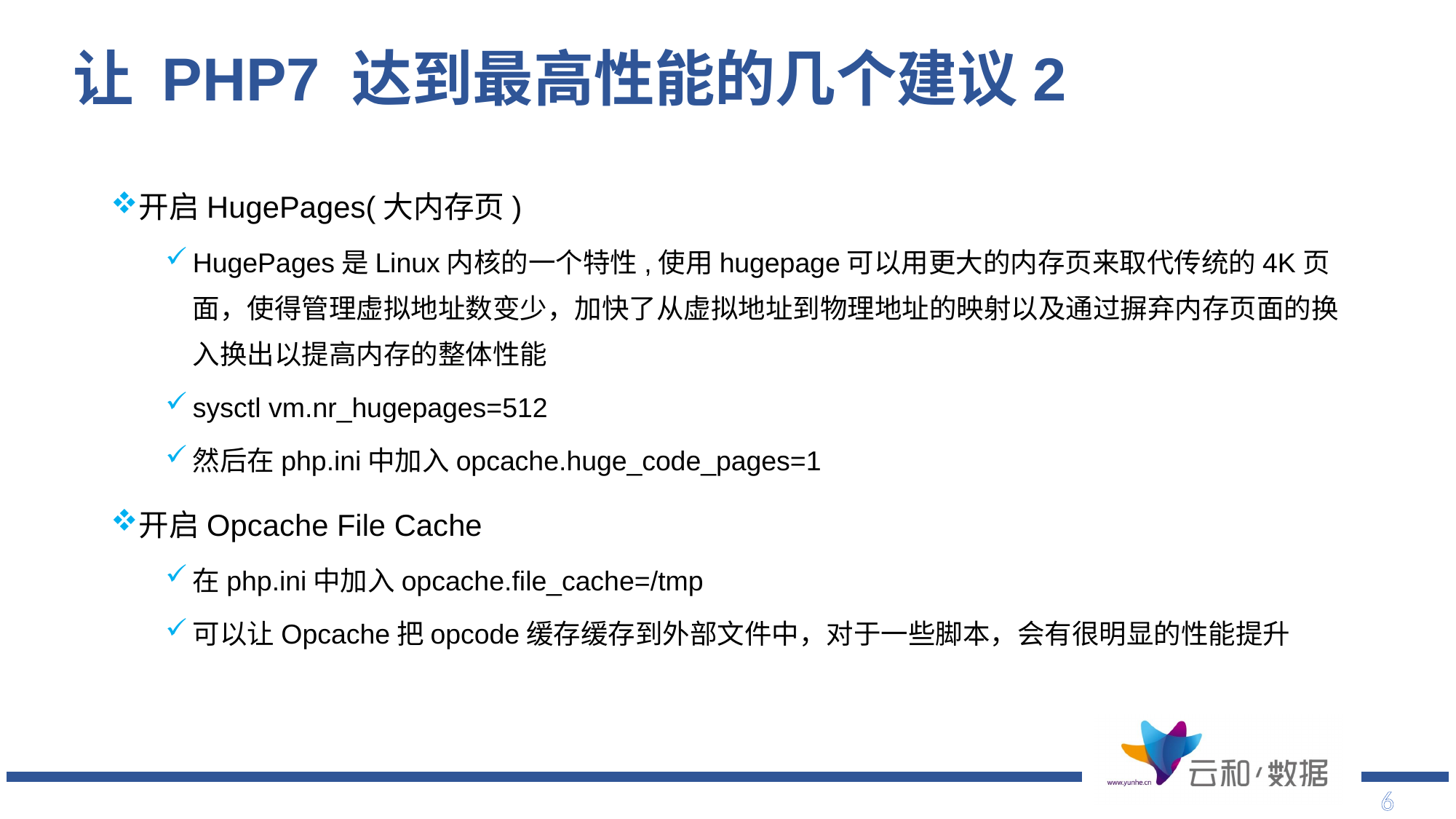

# 让 PHP7 达到最高性能的几个建议2

开启HugePages(大内存页)
HugePages是Linux内核的一个特性,使用hugepage可以用更大的内存页来取代传统的4K页面，使得管理虚拟地址数变少，加快了从虚拟地址到物理地址的映射以及通过摒弃内存页面的换入换出以提高内存的整体性能
sysctl vm.nr_hugepages=512
然后在php.ini中加入opcache.huge_code_pages=1
开启Opcache File Cache
在php.ini中加入opcache.file_cache=/tmp
可以让Opcache把opcode缓存缓存到外部文件中，对于一些脚本，会有很明显的性能提升